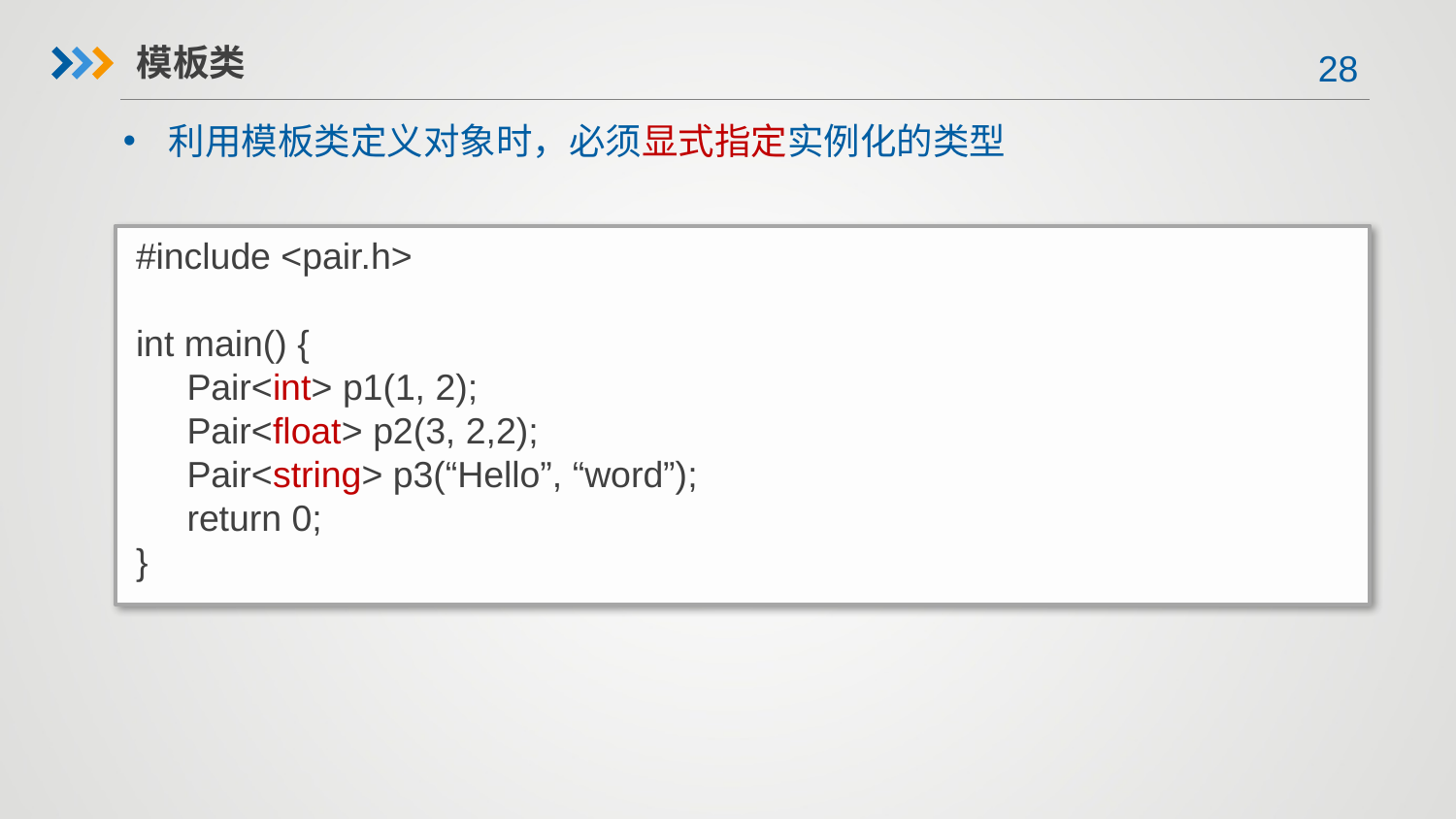

模板类
利用模板类定义对象时，必须显式指定实例化的类型

#include <pair.h>

int main() {
     Pair<int> p1(1, 2);
     Pair<float> p2(3, 2,2);
     Pair<string> p3(“Hello”, “word”);
     return 0;
}